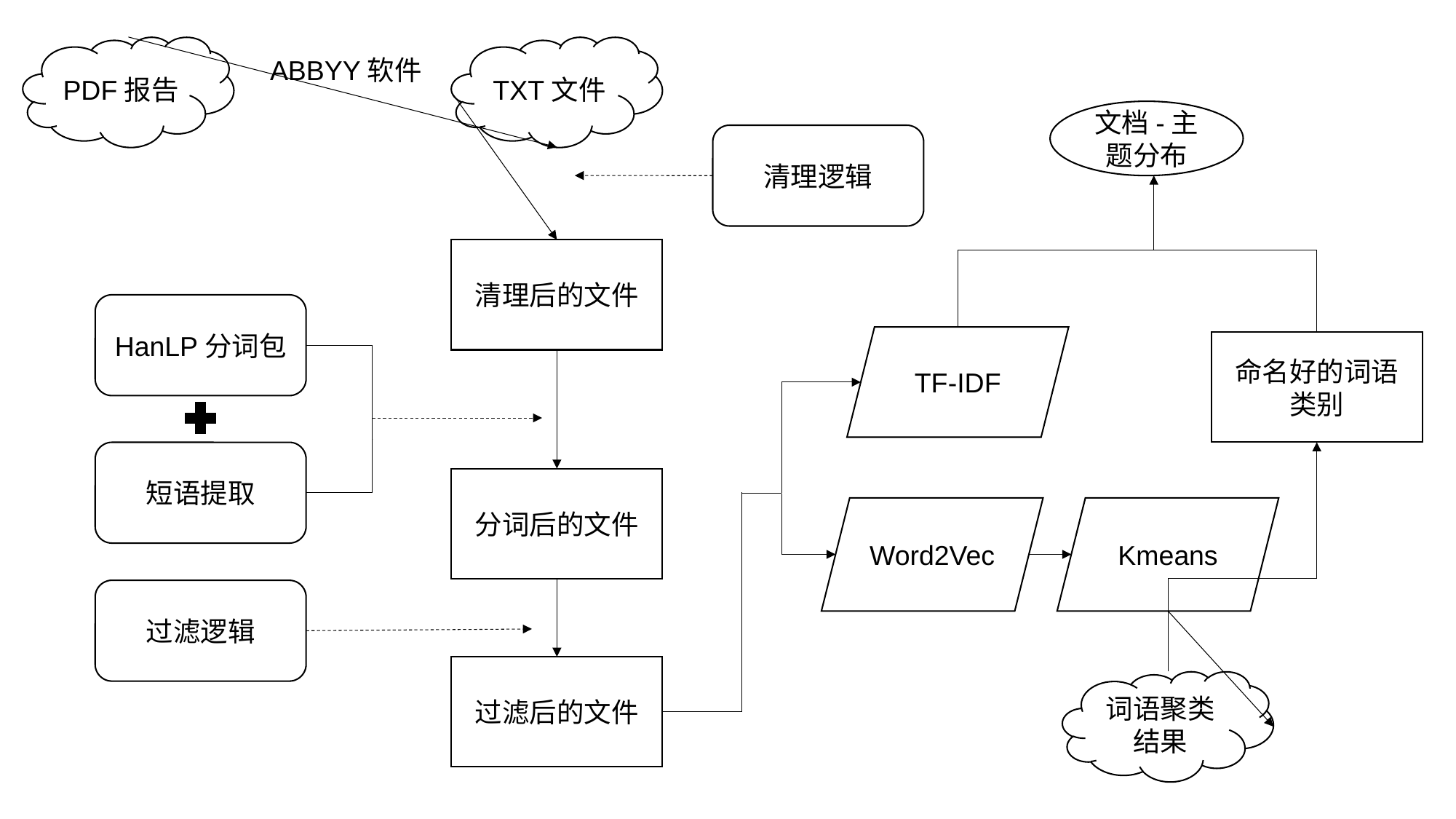

TXT文件
PDF报告
ABBYY软件
文档-主题分布
清理逻辑
清理后的文件
HanLP分词包
TF-IDF
命名好的词语类别

短语提取
分词后的文件
Word2Vec
Kmeans
过滤逻辑
过滤后的文件
词语聚类结果